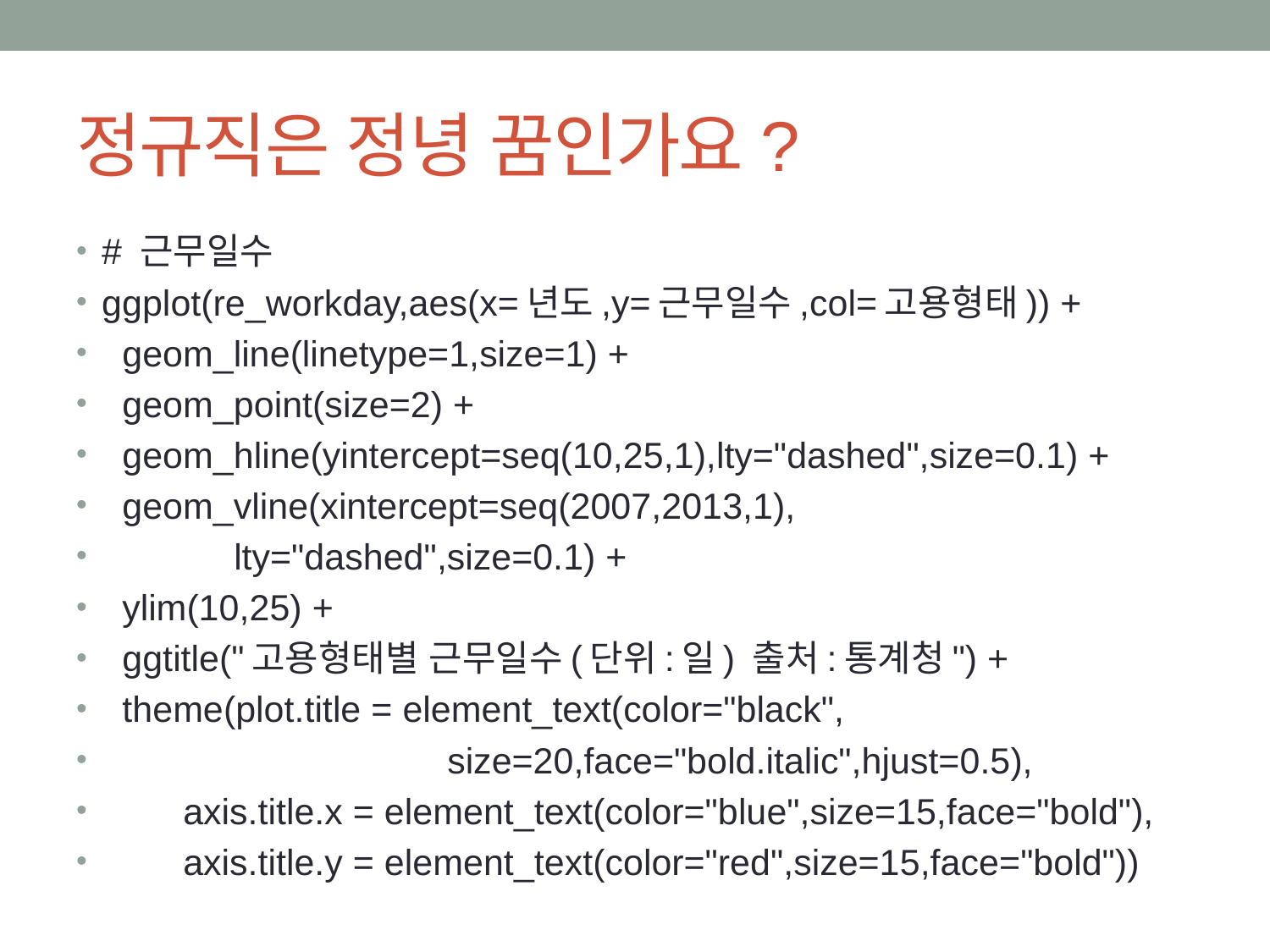

# 정규직은 정녕 꿈인가요?
# 근무일수
ggplot(re_workday,aes(x=년도,y=근무일수,col=고용형태)) +
  geom_line(linetype=1,size=1) +
  geom_point(size=2) +
  geom_hline(yintercept=seq(10,25,1),lty="dashed",size=0.1) +
  geom_vline(xintercept=seq(2007,2013,1),
             lty="dashed",size=0.1) +
  ylim(10,25) +
  ggtitle("고용형태별 근무일수(단위:일) 출처:통계청") +
  theme(plot.title = element_text(color="black",
                                  size=20,face="bold.italic",hjust=0.5),
        axis.title.x = element_text(color="blue",size=15,face="bold"),
        axis.title.y = element_text(color="red",size=15,face="bold"))